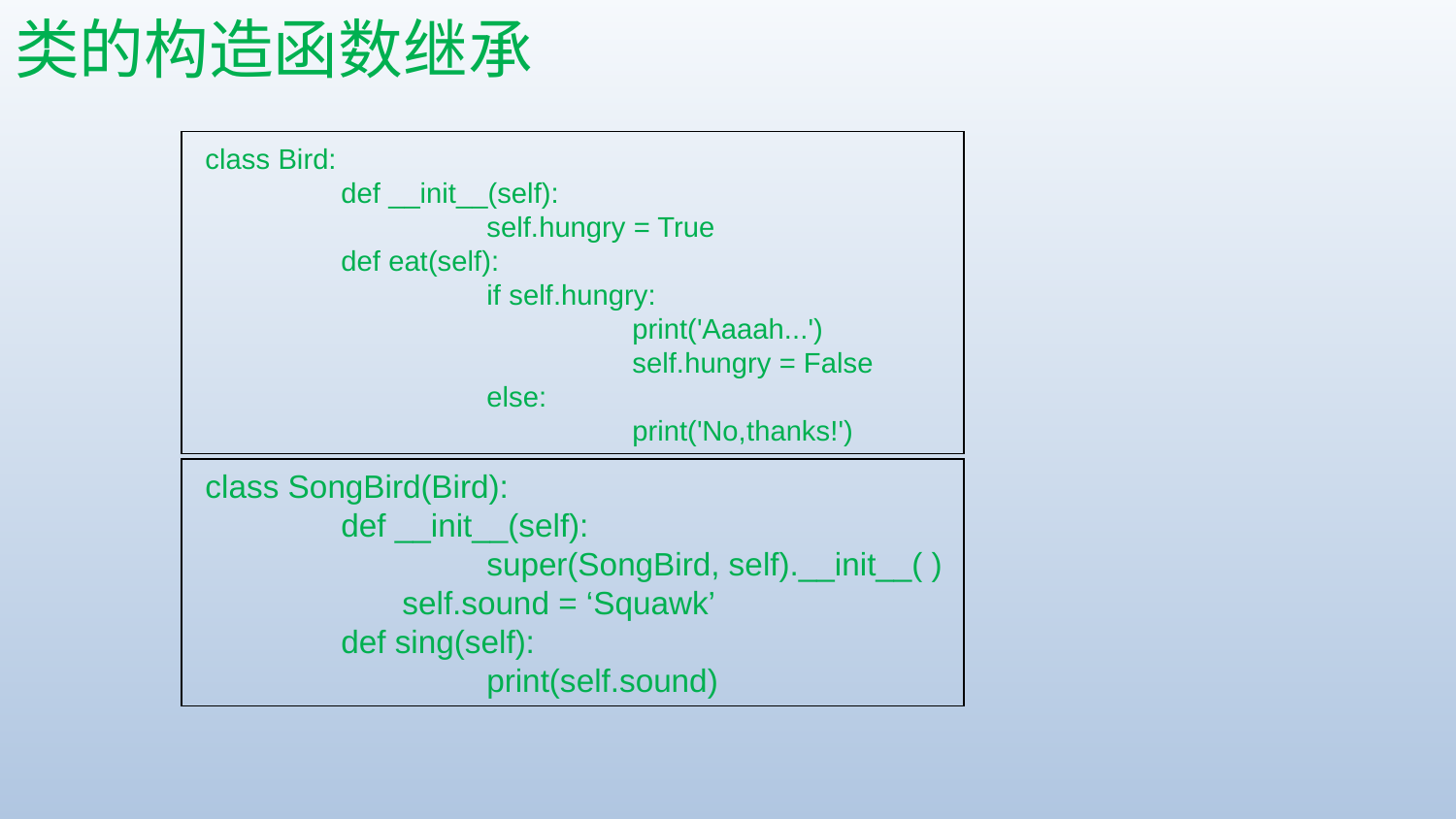

# 类的构造函数继承

 class Bird:
	def __init__(self):
		self.hungry = True
	def eat(self):
		if self.hungry:
			print('Aaaah...')
			self.hungry = False
		else:
			print('No,thanks!')
 class SongBird(Bird):
	def __init__(self):
		super(SongBird, self).__init__( )
                       self.sound = ‘Squawk’
	def sing(self):
		print(self.sound)